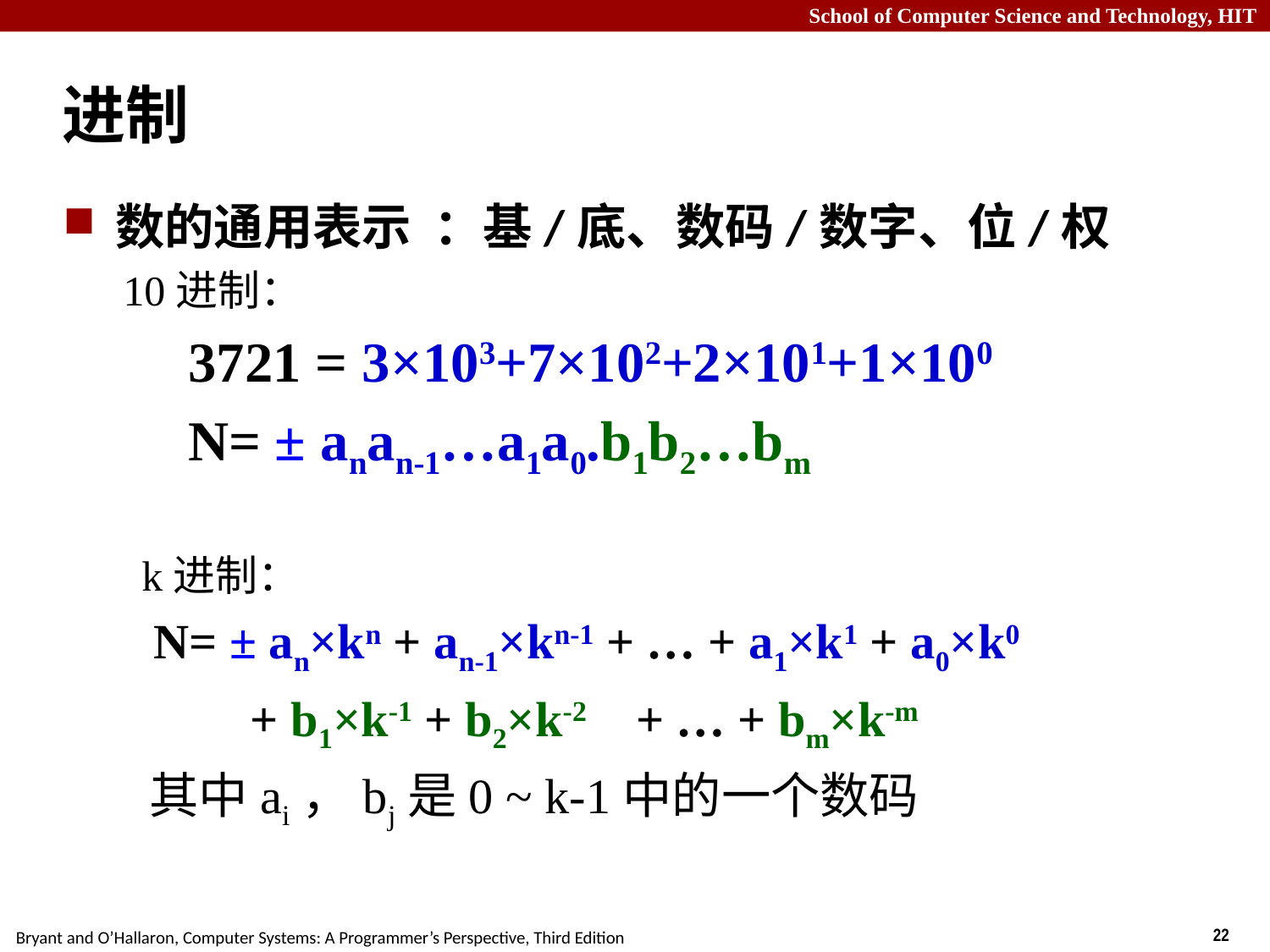

# 进制
数的通用表示  ：基/底、数码/数字、位/权
10进制：
    3721 = 3×103+7×102+2×101+1×100
    N= ± anan-1…a1a0.b1b2…bm

       k进制：
       N= ± an×kn + an-1×kn-1 + … + a1×k1 + a0×k0
	           + b1×k-1 + b2×k-2    + … + bm×k-m
	  其中ai，bj是0 ~ k-1中的一个数码